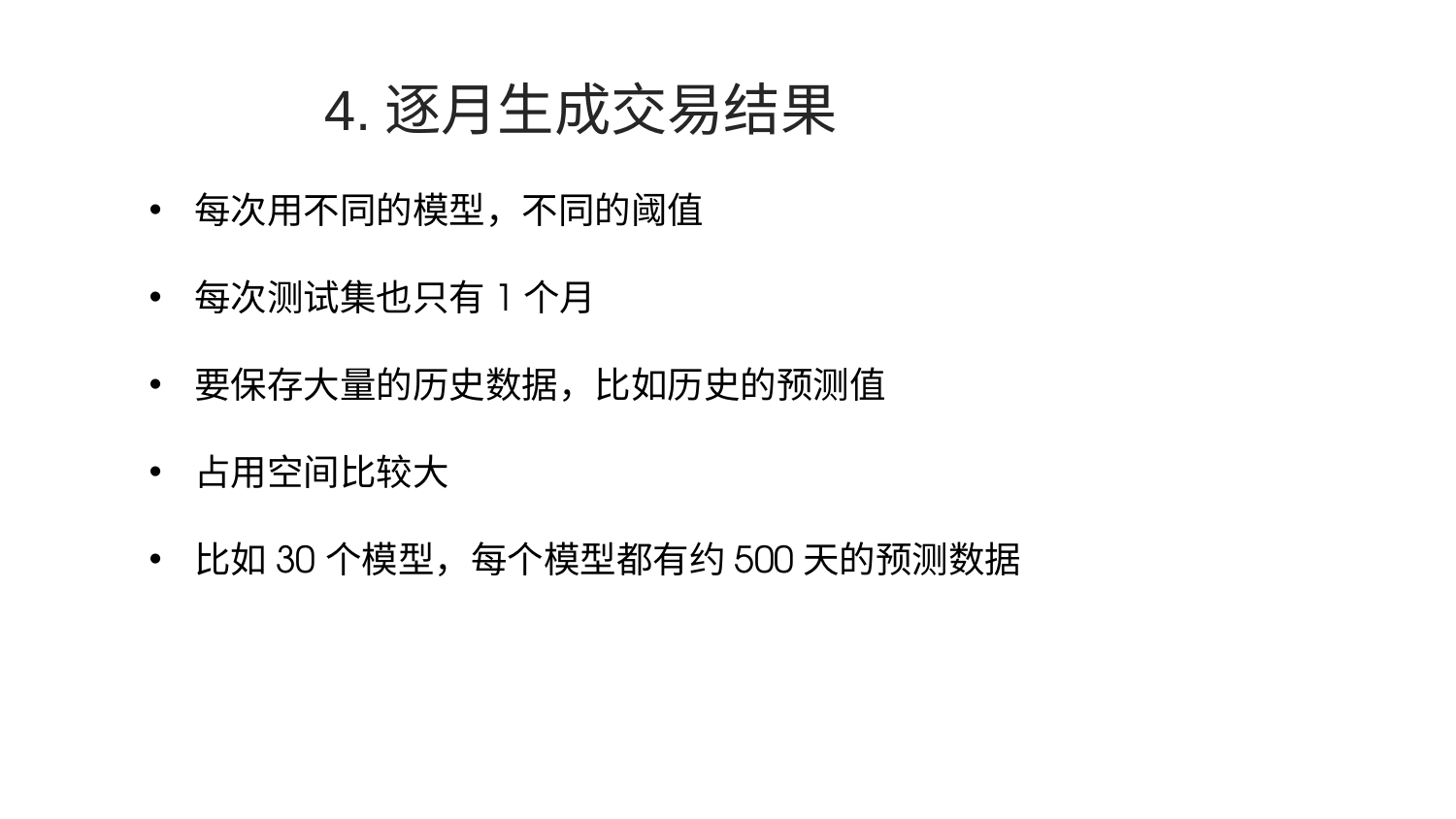

# 4.逐月生成交易结果
每次用不同的模型，不同的阈值

每次测试集也只有1个月

要保存大量的历史数据，比如历史的预测值

占用空间比较大

比如30个模型，每个模型都有约500天的预测数据